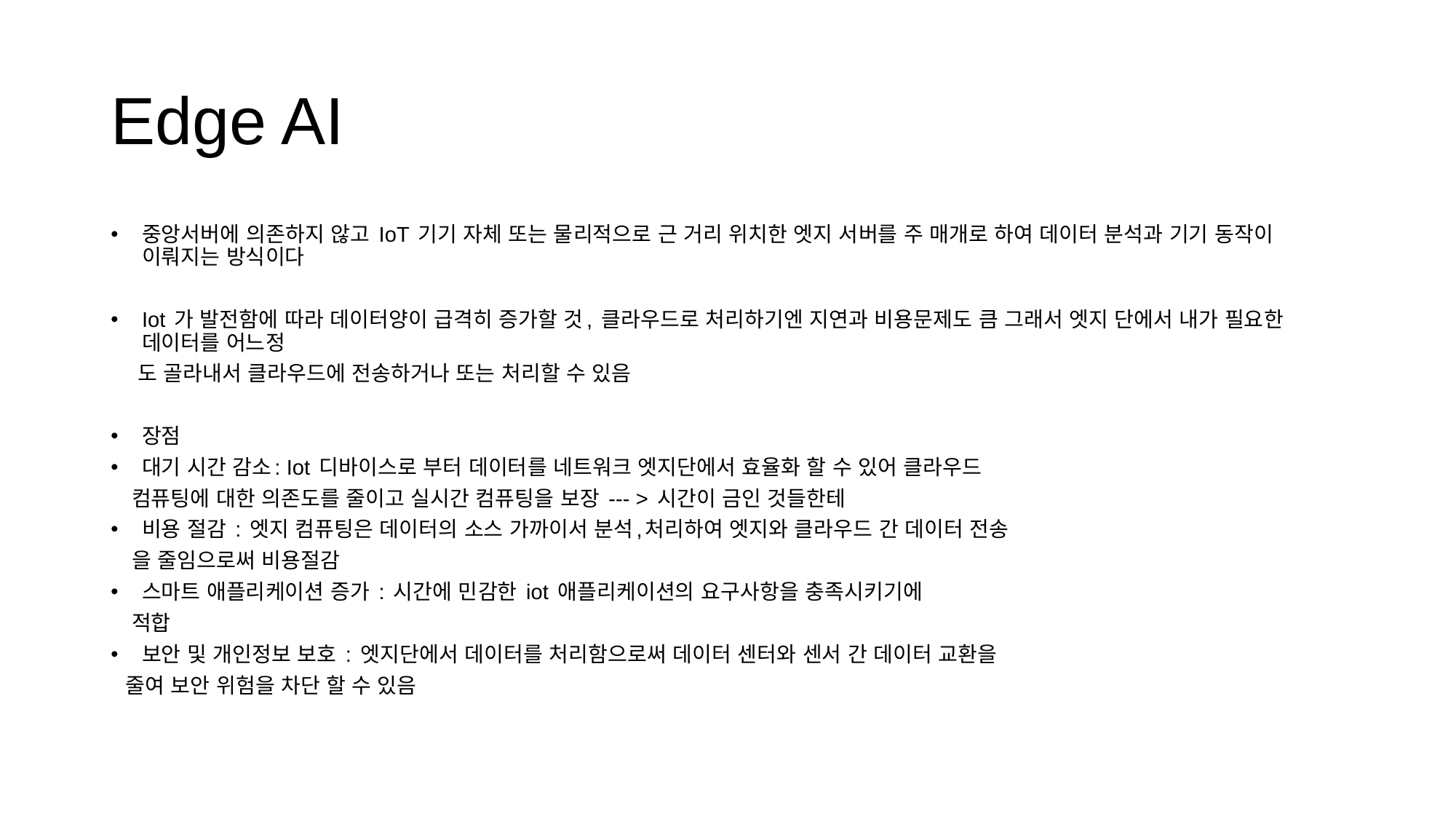

# Edge AI
중앙서버에 의존하지 않고 IoT 기기 자체 또는 물리적으로 근 거리 위치한 엣지 서버를 주 매개로 하여 데이터 분석과 기기 동작이 이뤄지는 방식이다

Iot 가 발전함에 따라 데이터양이 급격히 증가할 것, 클라우드로 처리하기엔 지연과 비용문제도 큼 그래서 엣지 단에서 내가 필요한 데이터를 어느정
    도 골라내서 클라우드에 전송하거나 또는 처리할 수 있음

장점
대기 시간 감소: Iot 디바이스로 부터 데이터를 네트워크 엣지단에서 효율화 할 수 있어 클라우드
   컴퓨팅에 대한 의존도를 줄이고 실시간 컴퓨팅을 보장 --- > 시간이 금인 것들한테
비용 절감 : 엣지 컴퓨팅은 데이터의 소스 가까이서 분석,처리하여 엣지와 클라우드 간 데이터 전송
   을 줄임으로써 비용절감
스마트 애플리케이션 증가 : 시간에 민감한 iot 애플리케이션의 요구사항을 충족시키기에
   적합
보안 및 개인정보 보호 : 엣지단에서 데이터를 처리함으로써 데이터 센터와 센서 간 데이터 교환을
  줄여 보안 위험을 차단 할 수 있음